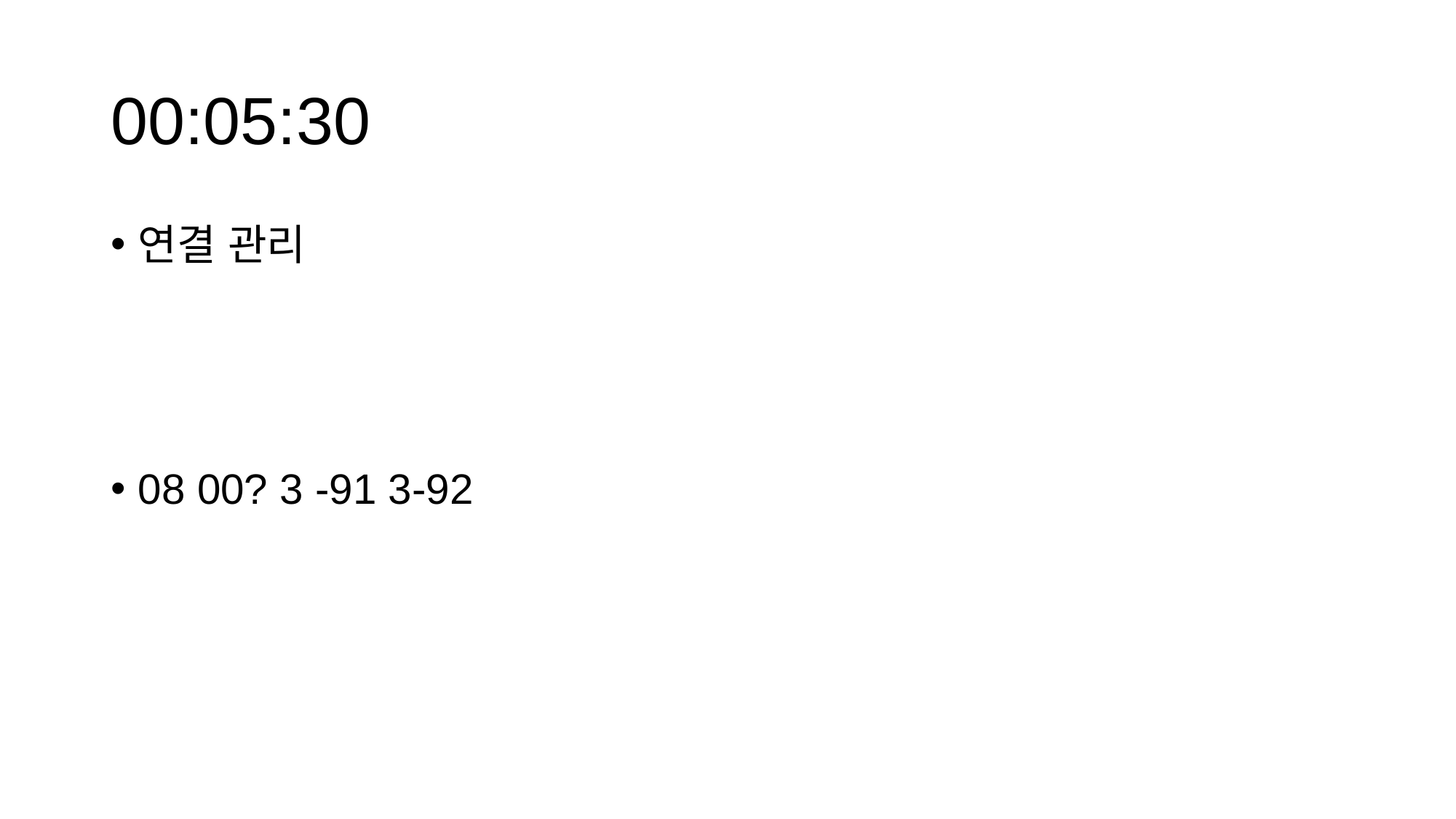

# 00:05:30
연결 관리

08 00? 3 -91 3-92